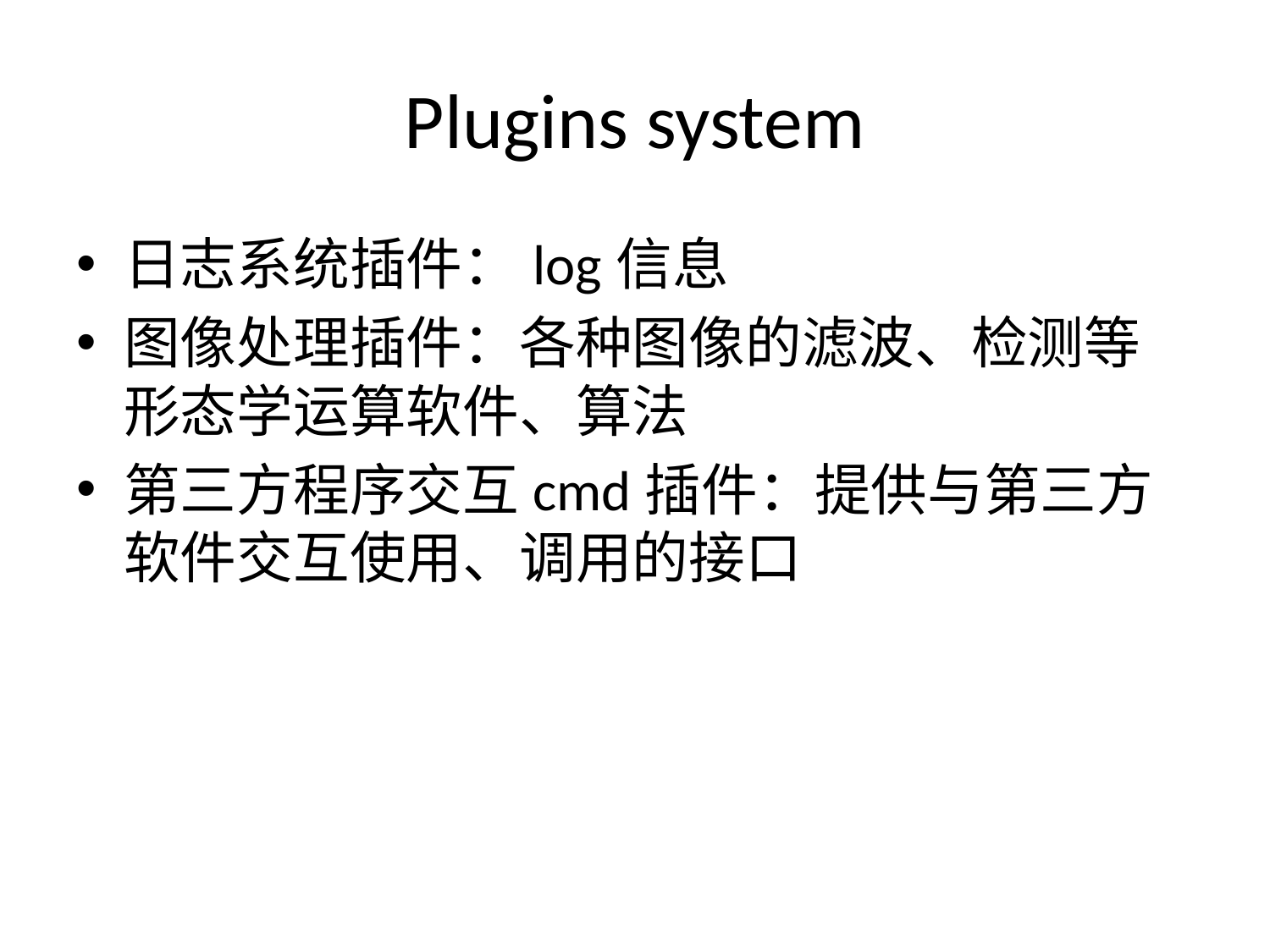

# Plugins system
日志系统插件：log信息
图像处理插件：各种图像的滤波、检测等形态学运算软件、算法
第三方程序交互cmd插件：提供与第三方软件交互使用、调用的接口